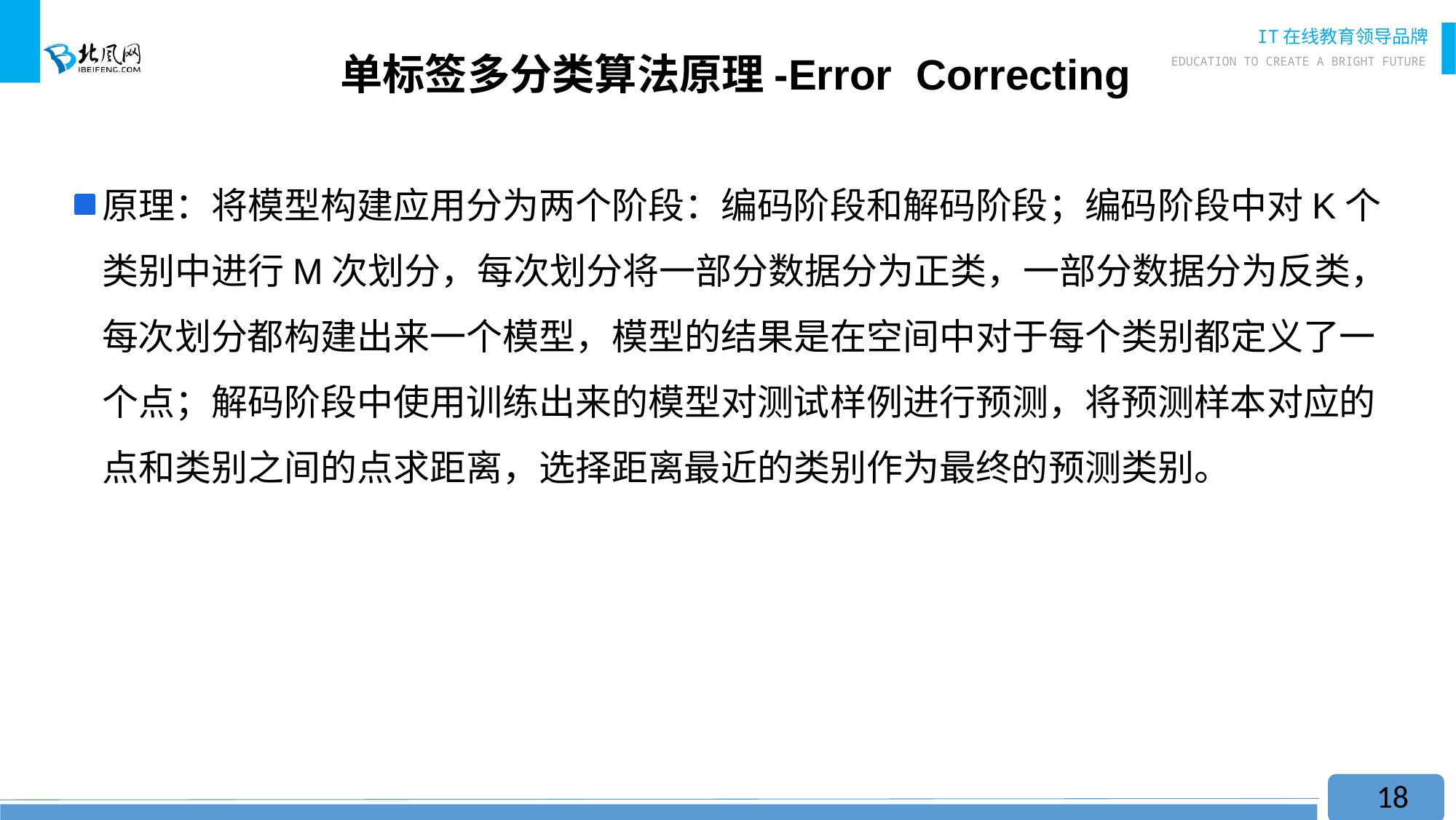

# 单标签多分类算法原理-Error  Correcting
原理：将模型构建应用分为两个阶段：编码阶段和解码阶段；编码阶段中对K个类别中进行M次划分，每次划分将一部分数据分为正类，一部分数据分为反类，每次划分都构建出来一个模型，模型的结果是在空间中对于每个类别都定义了一个点；解码阶段中使用训练出来的模型对测试样例进行预测，将预测样本对应的点和类别之间的点求距离，选择距离最近的类别作为最终的预测类别。